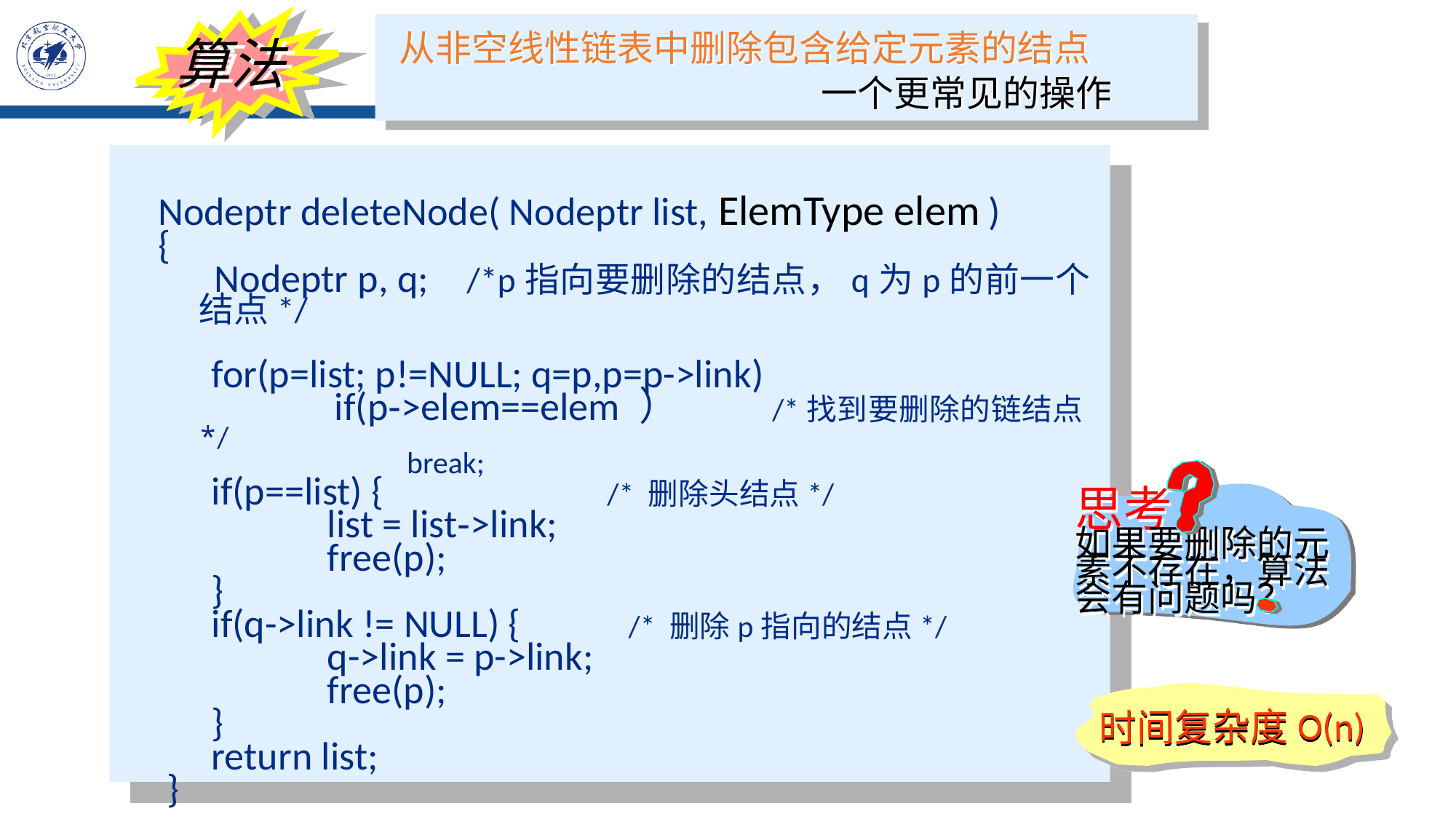

从非空线性链表中删除包含给定元素的结点
                  一个更常见的操作

算法

Nodeptr deleteNode( Nodeptr list, ElemType elem )
{
      Nodeptr p, q;    /*p指向要删除的结点，q为p的前一个结点*/

      for(p=list; p!=NULL; q=p,p=p->link)
                   if(p->elem==elem ）         /*找到要删除的链结点*/
                                    break;
      if(p==list) {                         /* 删除头结点*/
                   list = list->link;
                   free(p);
      }
      if(q->link != NULL) {            /* 删除p指向的结点*/
                   q->link = p->link;
                   free(p);
      }
      return list;
 }

思考
如果要删除的元素不存在，算法会有问题吗？

时间复杂度O(n)